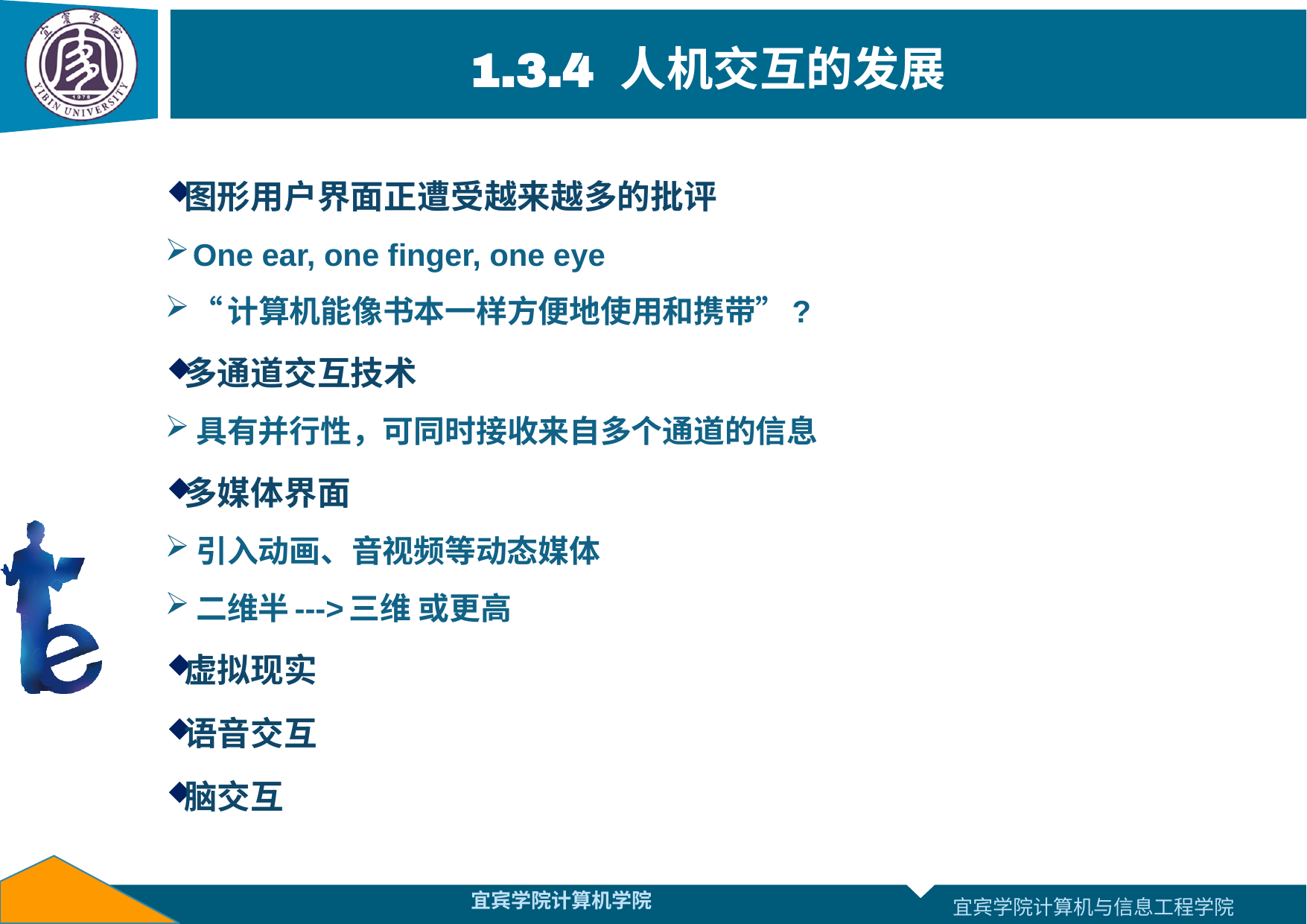

# 1.3.4 人机交互的发展
图形用户界面正遭受越来越多的批评
 One ear, one finger, one eye
 “计算机能像书本一样方便地使用和携带”?
多通道交互技术
 具有并行性，可同时接收来自多个通道的信息
多媒体界面
 引入动画、音视频等动态媒体
 二维半--->三维 或更高
虚拟现实
语音交互
脑交互
32
宜宾学院计算机学院